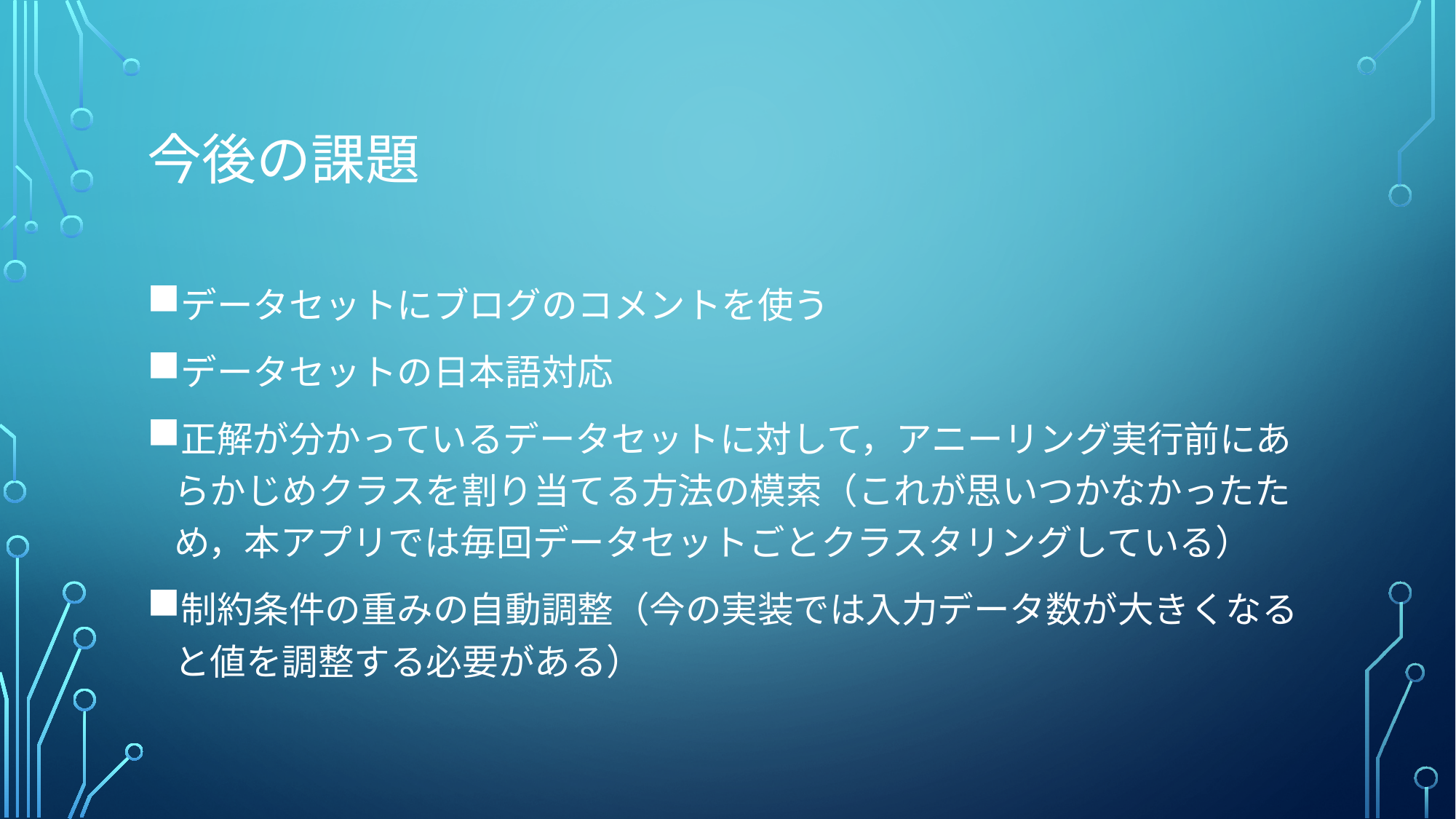

# 今後の課題
データセットにブログのコメントを使う
データセットの日本語対応
正解が分かっているデータセットに対して，アニーリング実行前にあらかじめクラスを割り当てる方法の模索（これが思いつかなかったため，本アプリでは毎回データセットごとクラスタリングしている）
制約条件の重みの自動調整（今の実装では入力データ数が大きくなると値を調整する必要がある）